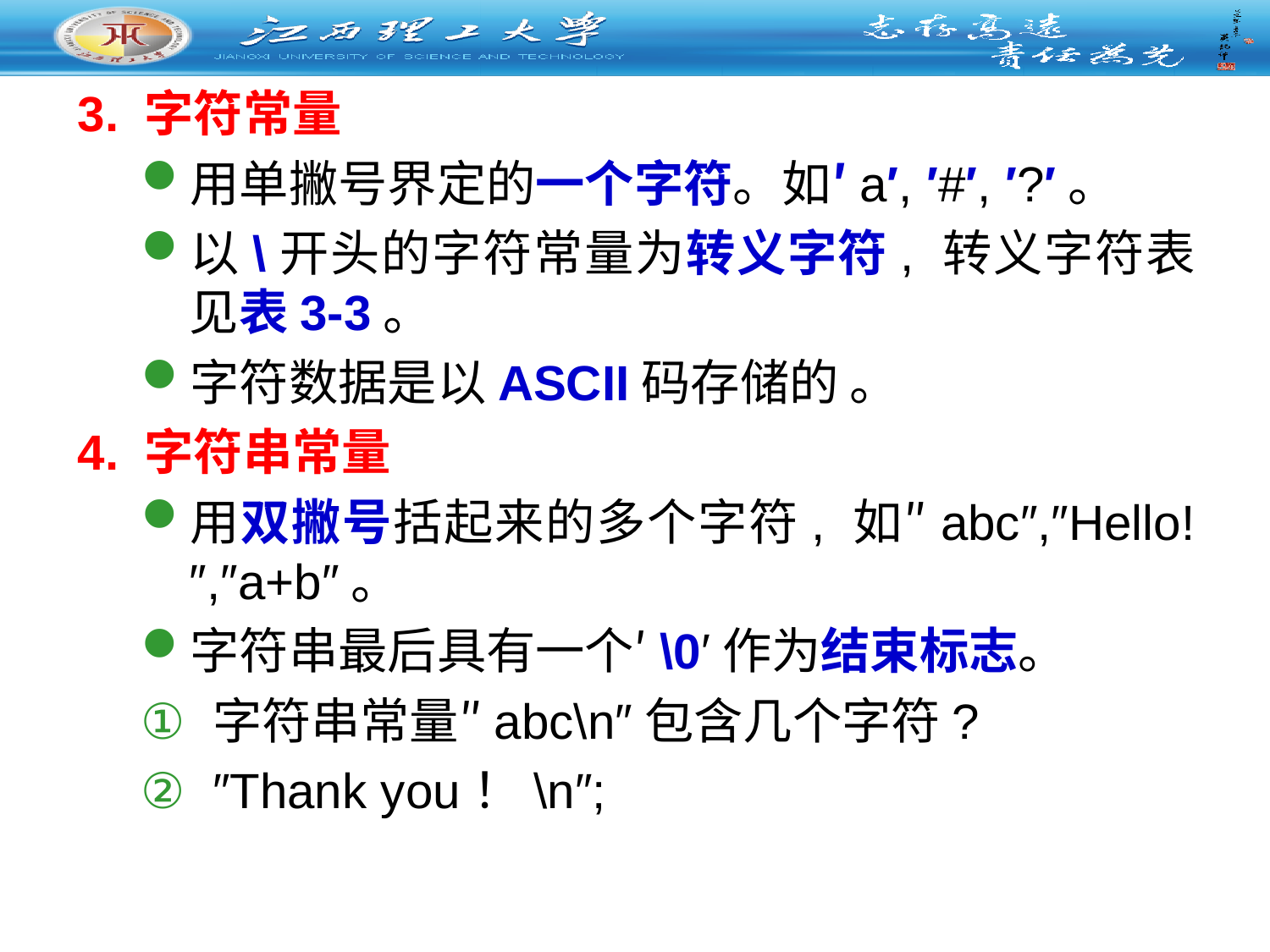

3. 字符常量
用单撇号界定的一个字符。如′a′, ′#′, ′?′。
以\开头的字符常量为转义字符, 转义字符表见表3-3。
字符数据是以ASCII码存储的 。
4. 字符串常量
用双撇号括起来的多个字符, 如″abc″,″Hello!″,″a+b″。
字符串最后具有一个′\0′作为结束标志。
字符串常量″abc\n″包含几个字符?
″Thank you！\n″;